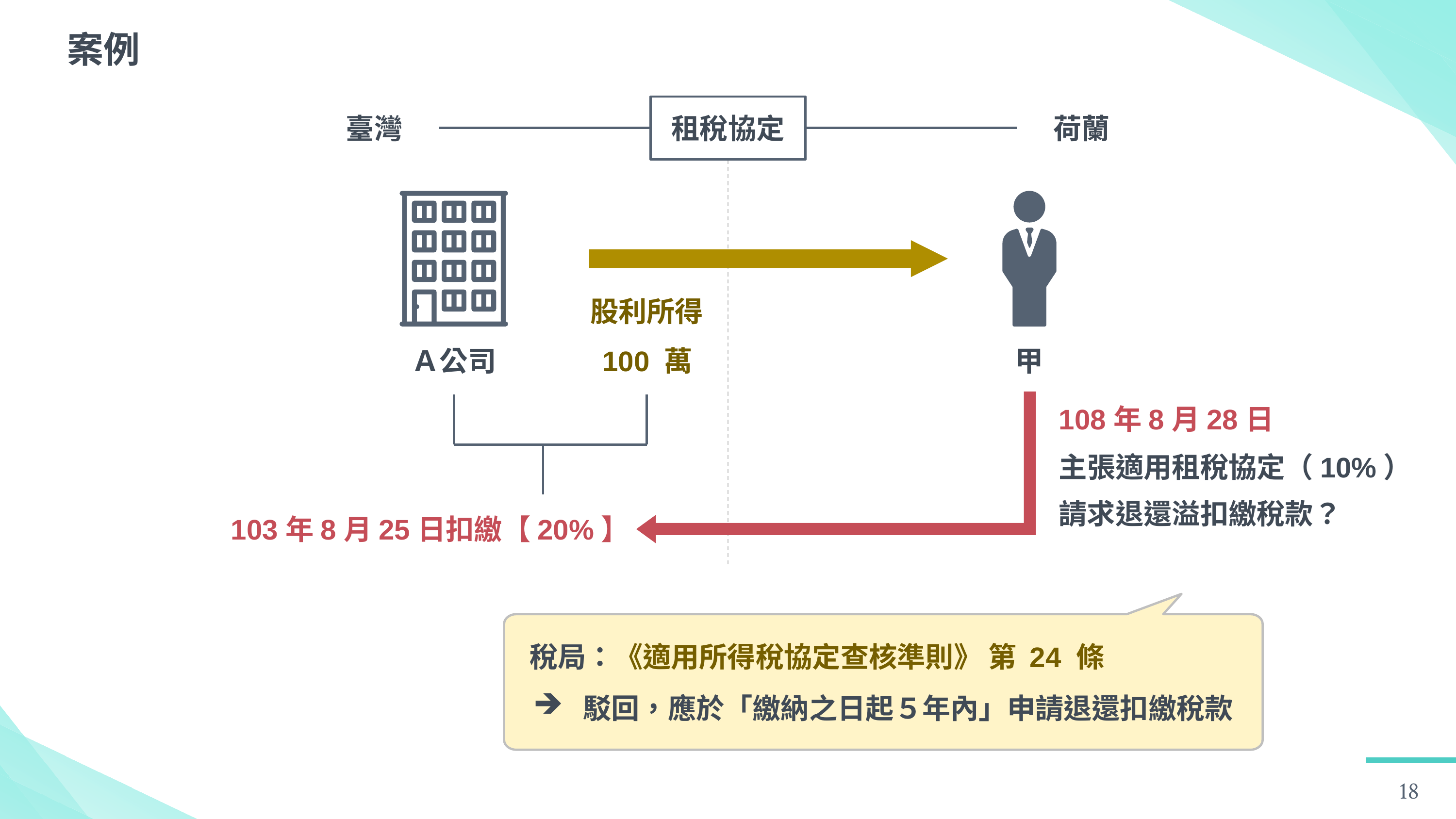

案例

租稅協定
　臺灣
　荷蘭

甲

Ａ公司

股利所得
 100 萬

108 年 8 月 28 日

主張適用租稅協定（10%）

請求退還溢扣繳稅款？

103 年 8 月 25 日扣繳【20%】

稅局：《適用所得稅協定查核準則》 第 24 條
 駁回，應於「繳納之日起５年內」申請退還扣繳稅款

18